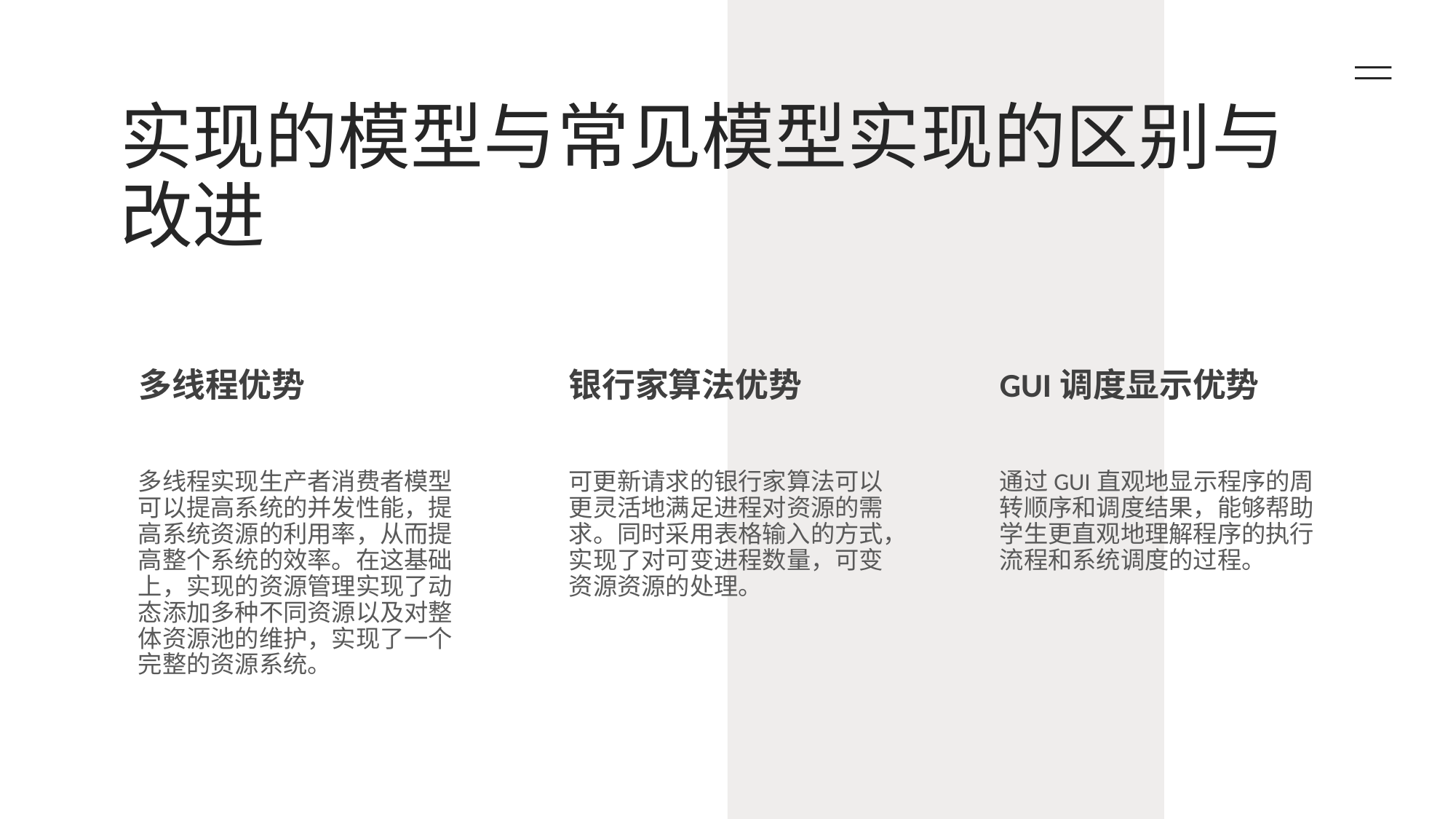

# 实现的模型与常见模型实现的区别与改进
多线程优势
银行家算法优势
GUI调度显示优势
多线程实现生产者消费者模型可以提高系统的并发性能，提高系统资源的利用率，从而提高整个系统的效率。在这基础上，实现的资源管理实现了动态添加多种不同资源以及对整体资源池的维护，实现了一个完整的资源系统。
可更新请求的银行家算法可以更灵活地满足进程对资源的需求。同时采用表格输入的方式，实现了对可变进程数量，可变资源资源的处理。
通过GUI直观地显示程序的周转顺序和调度结果，能够帮助学生更直观地理解程序的执行流程和系统调度的过程。